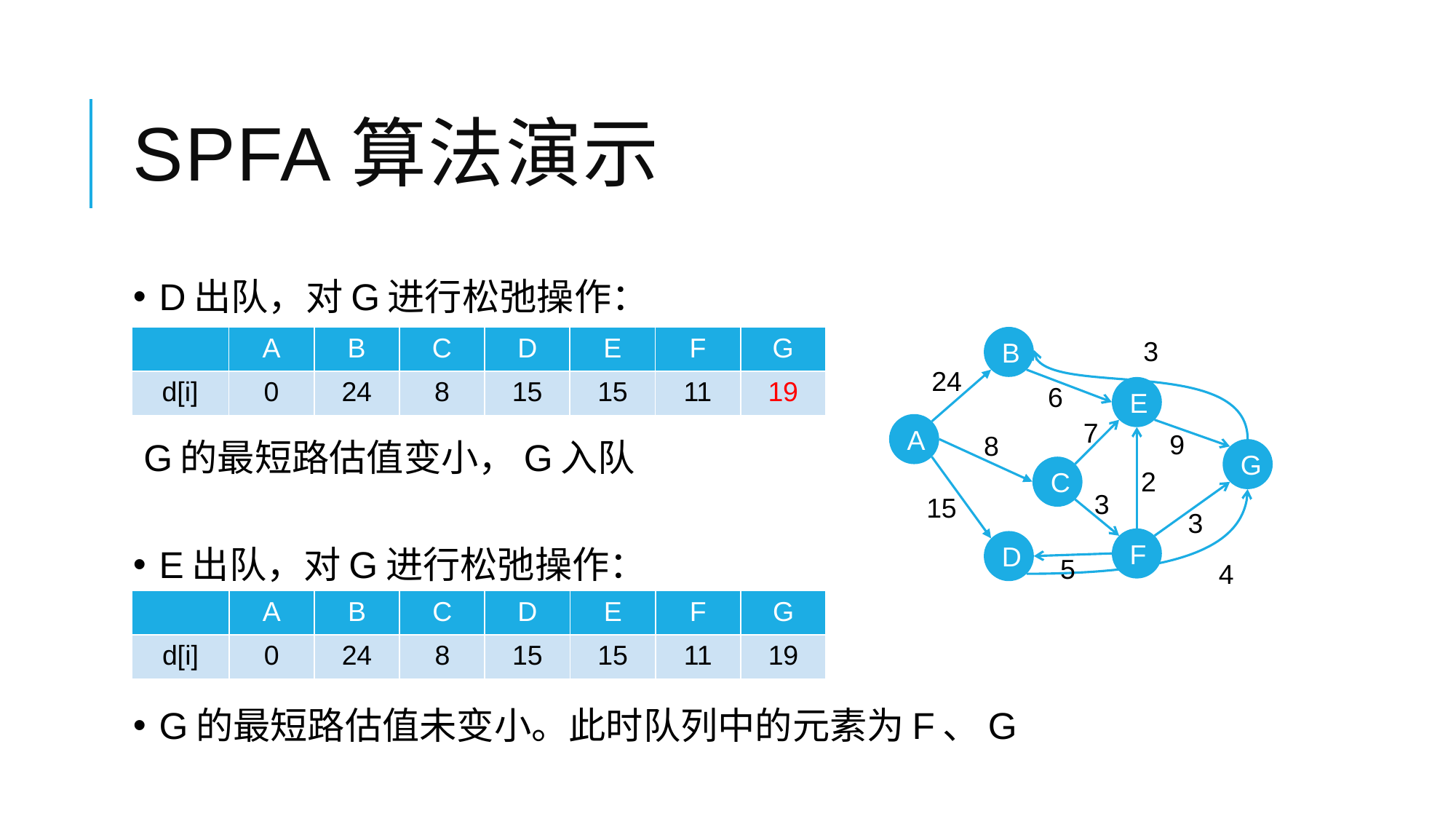

# SPFA算法演示
D出队，对G进行松弛操作：

 G的最短路估值变小，G入队

E出队，对G进行松弛操作：

G的最短路估值未变小。此时队列中的元素为F、G
B
|  | A | B | C | D | E | F | G |
| --- | --- | --- | --- | --- | --- | --- | --- |
| d[i] | 0 | 24 | 8 | 15 | 15 | 11 | 19 |
3
24
6
E
7
A
9
8
G
C
2
3
15
3
F
D
5
4
|  | A | B | C | D | E | F | G |
| --- | --- | --- | --- | --- | --- | --- | --- |
| d[i] | 0 | 24 | 8 | 15 | 15 | 11 | 19 |